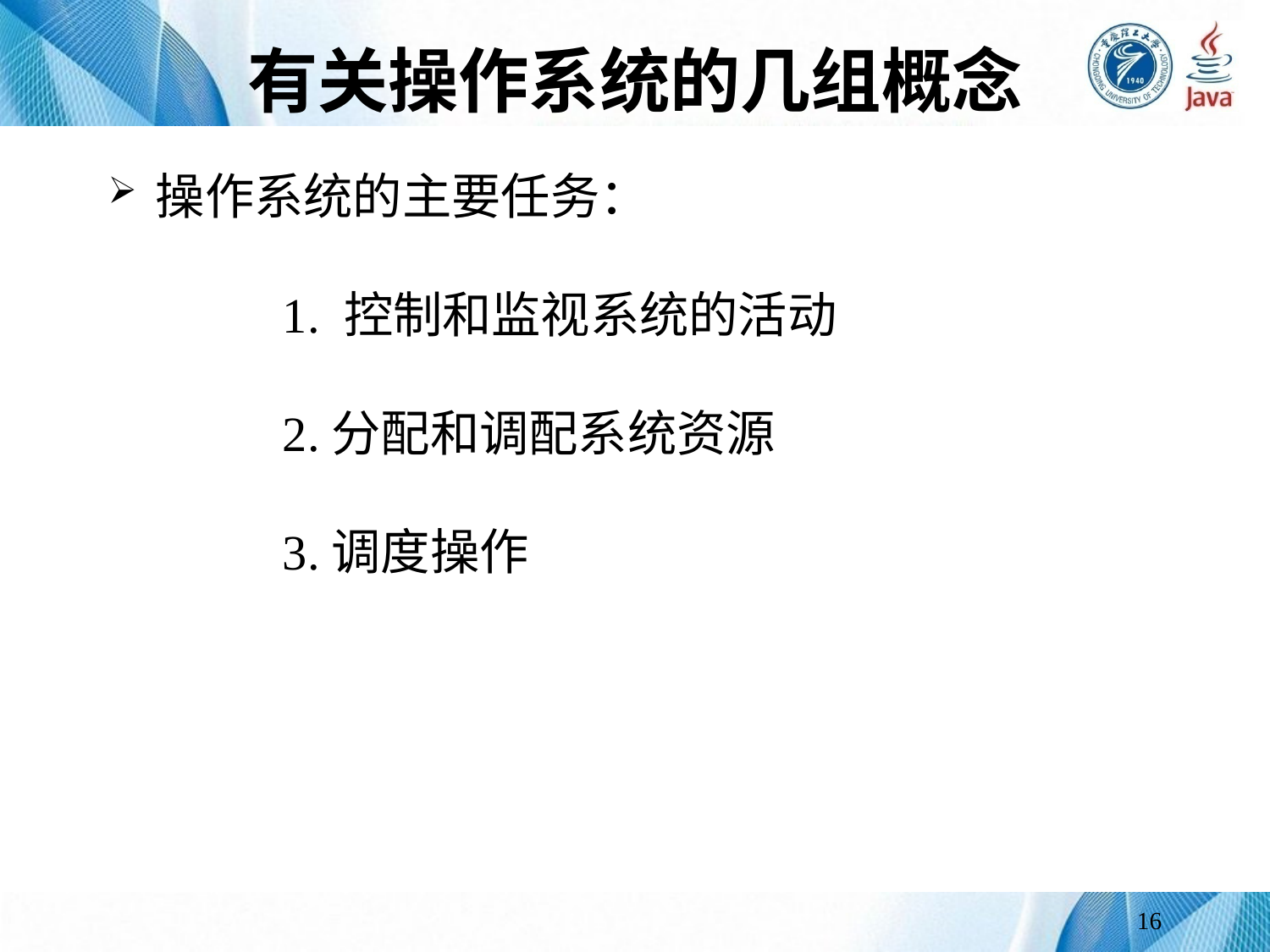

# 有关操作系统的几组概念
操作系统的主要任务：
	1. 控制和监视系统的活动
	2.分配和调配系统资源
	3.调度操作

16